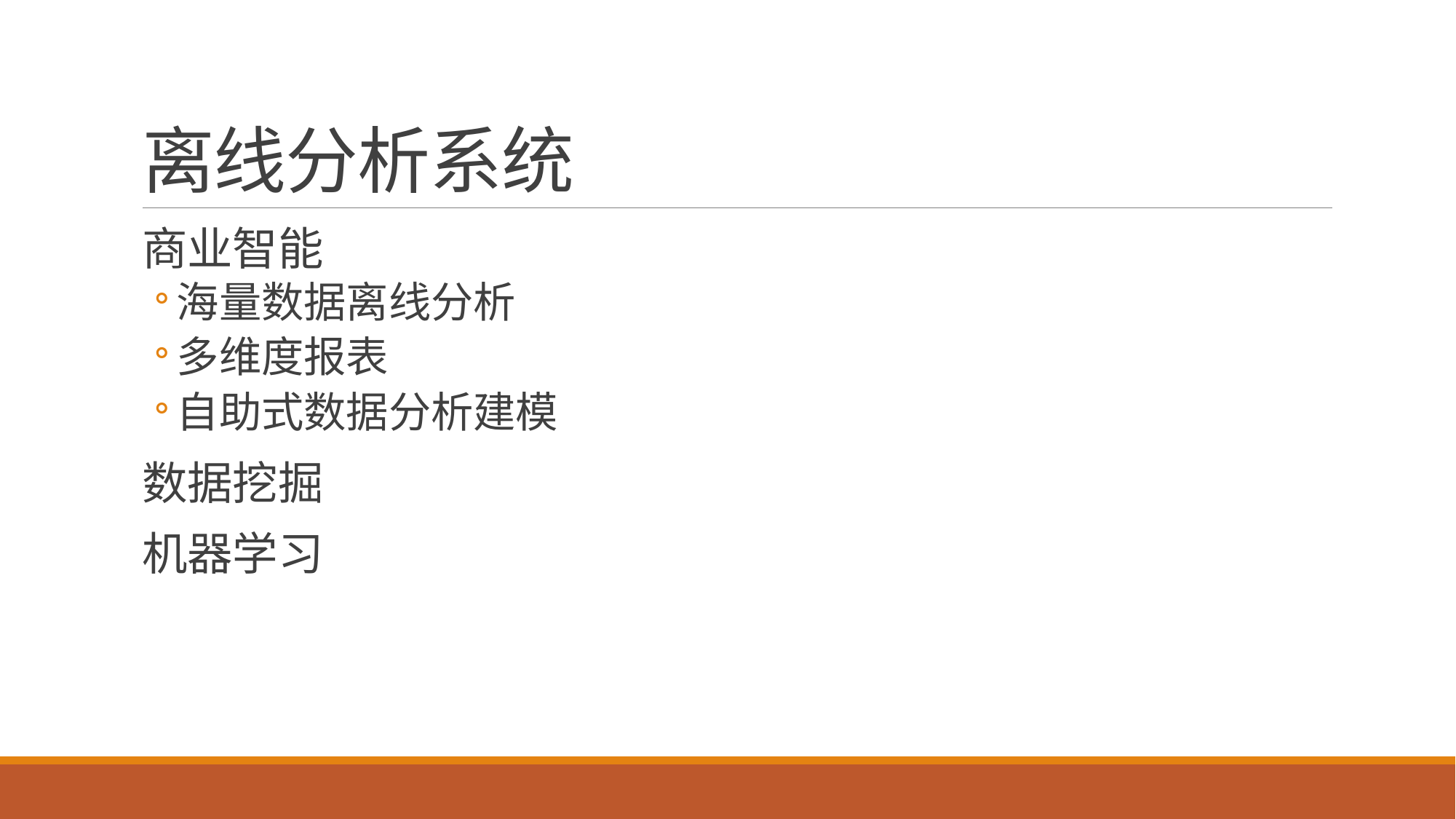

# 离线分析系统
商业智能
海量数据离线分析
多维度报表
自助式数据分析建模
数据挖掘
机器学习